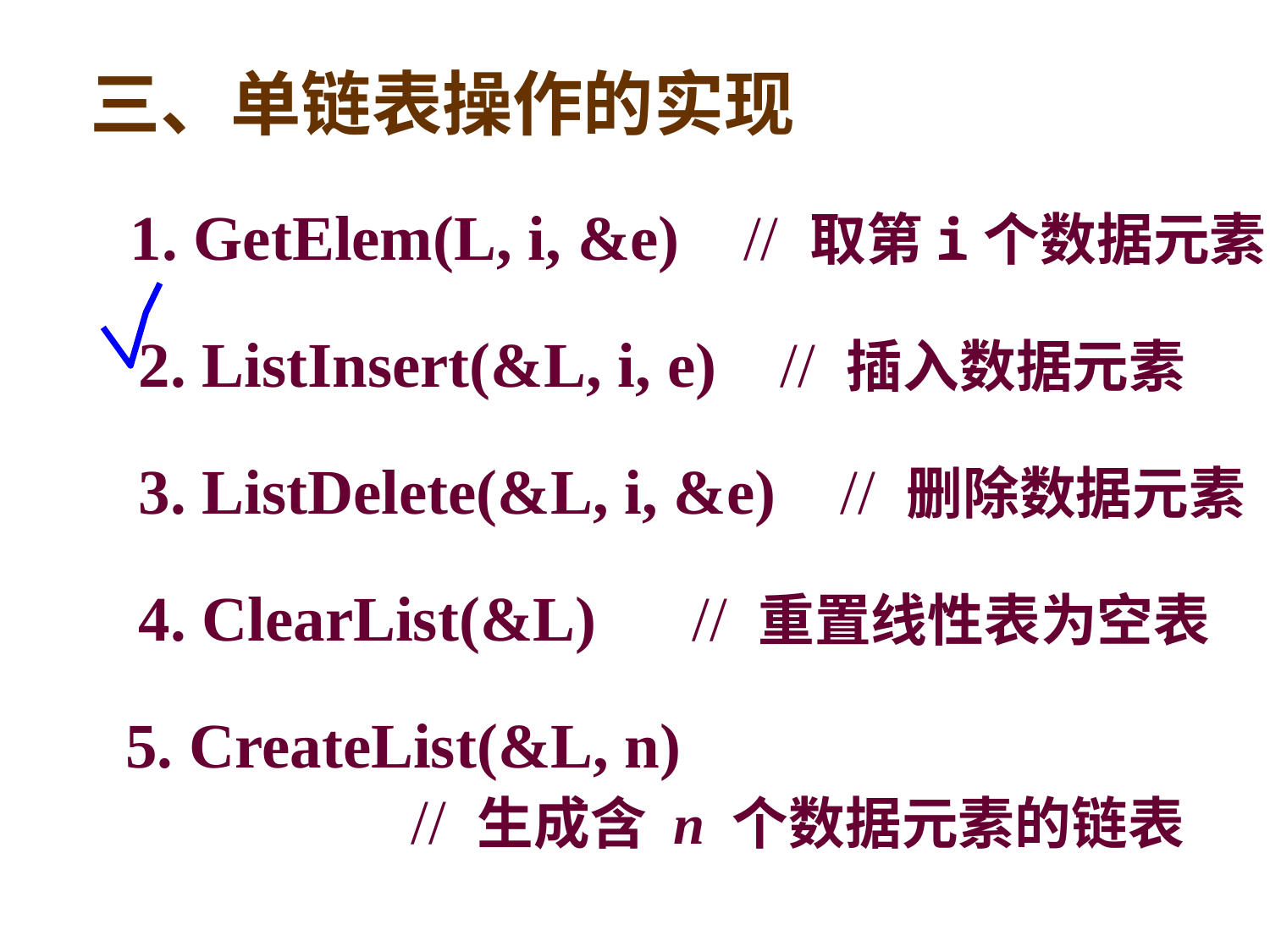

三、单链表操作的实现
1. GetElem(L, i, &e)    // 取第i个数据元素

2. ListInsert(&L, i, e)    // 插入数据元素
3. ListDelete(&L, i, &e)    // 删除数据元素
4. ClearList(&L)      // 重置线性表为空表
5. CreateList(&L, n)
                  // 生成含 n 个数据元素的链表